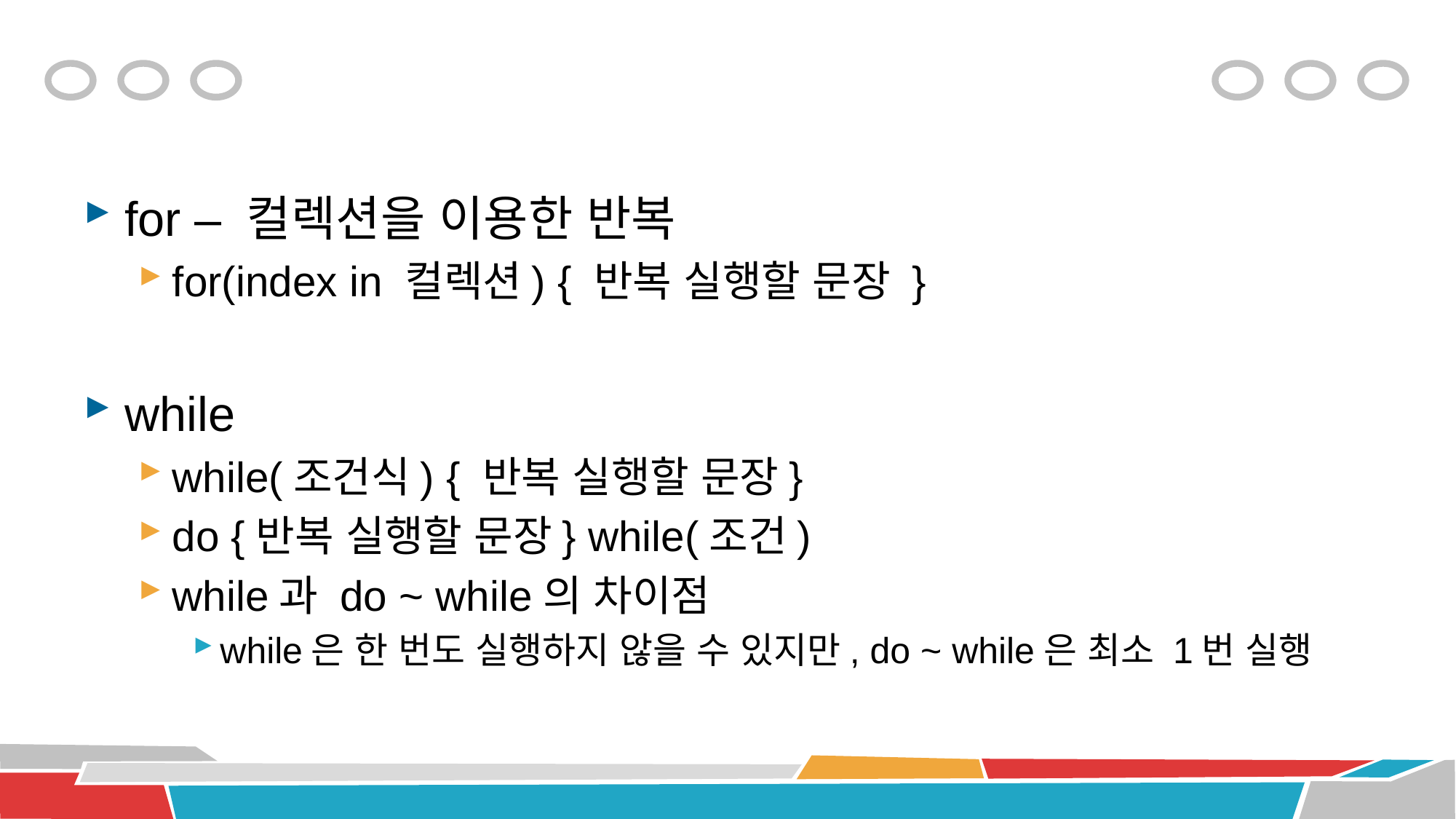

#
for – 컬렉션을 이용한 반복
for(index in 컬렉션) { 반복 실행할 문장 }

while
while(조건식) { 반복 실행할 문장}
do {반복 실행할 문장} while(조건)
while과 do ~ while의 차이점
while은 한 번도 실행하지 않을 수 있지만, do ~ while은 최소 1번 실행